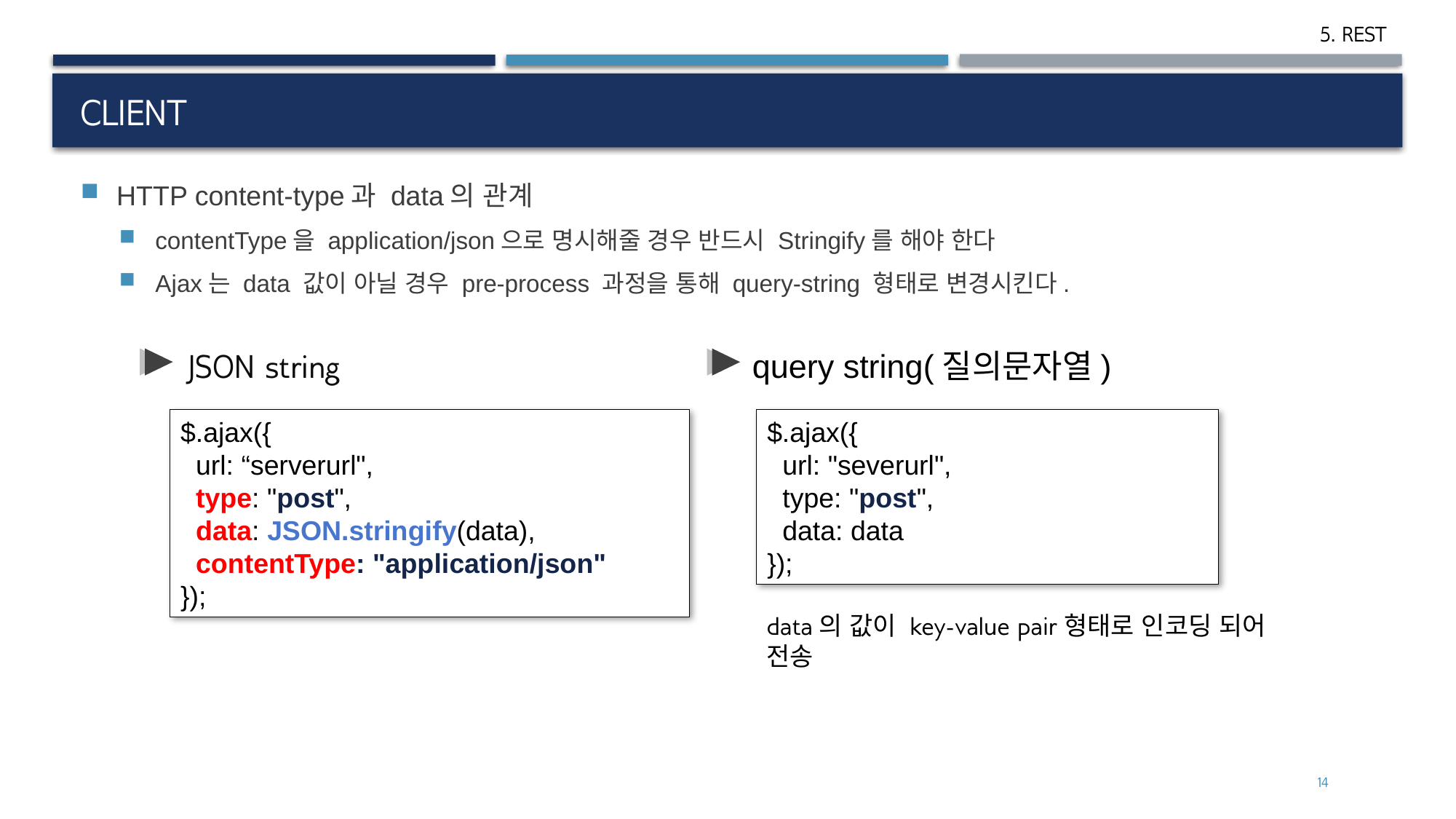

# CLIENT
HTTP content-type과 data의 관계
contentType을 application/json으로 명시해줄 경우 반드시 Stringify를 해야 한다
Ajax는 data 값이 아닐 경우 pre-process 과정을 통해 query-string 형태로 변경시킨다.
JSON string
query string(질의문자열)

$.ajax({
  url: “serverurl",
  type: "post",
  data: JSON.stringify(data),
  contentType: "application/json"
});
$.ajax({
  url: "severurl",
  type: "post",
  data: data
});
data의 값이 key-value pair형태로 인코딩 되어 전송
14